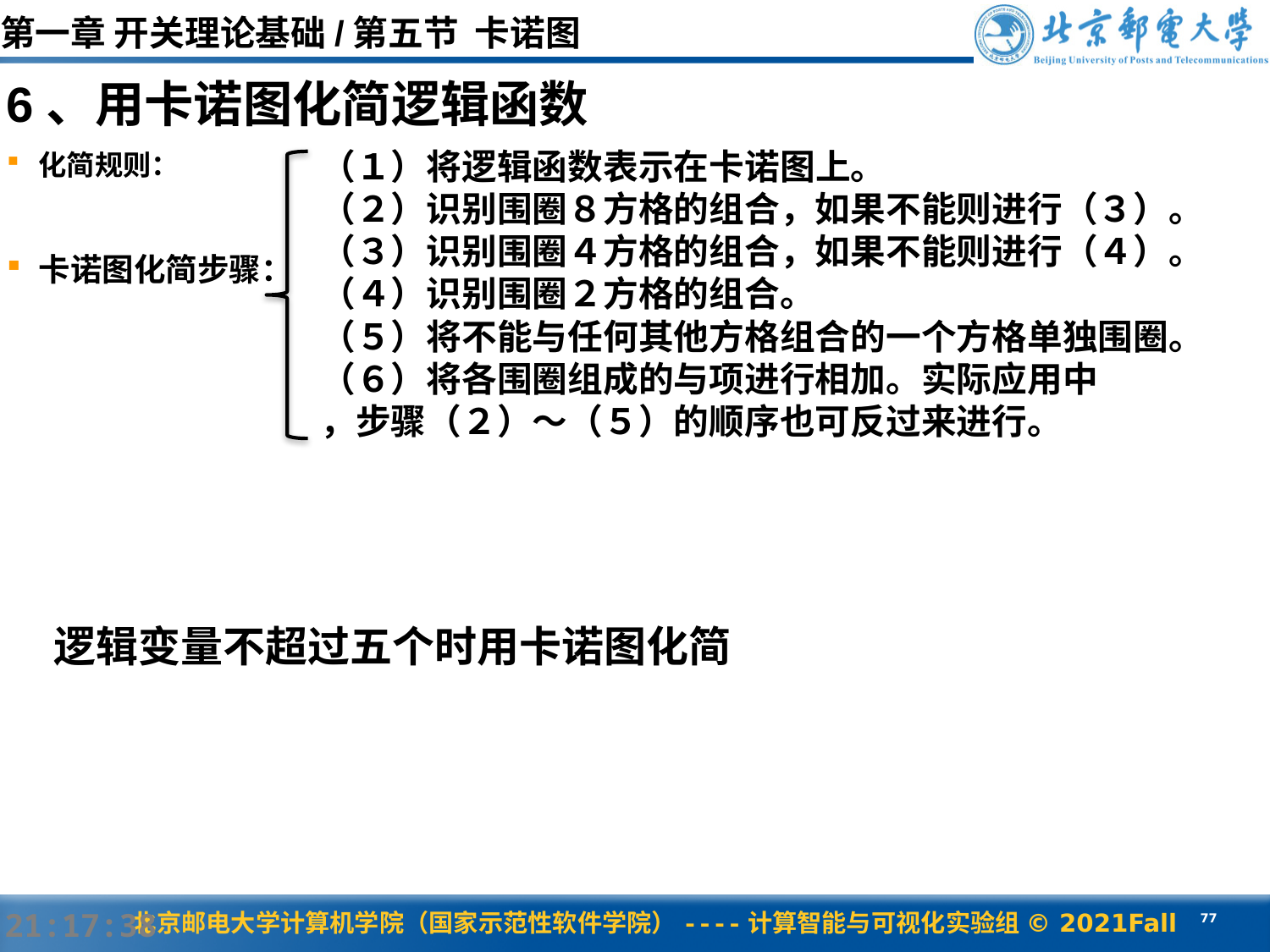

第一章 开关理论基础/第五节  卡诺图
6、用卡诺图化简逻辑函数
化简规则：

卡诺图化简步骤：
（１）将逻辑函数表示在卡诺图上。
（２）识别围圈８方格的组合，如果不能则进行（３）。
（３）识别围圈４方格的组合，如果不能则进行（４）。
（４）识别围圈２方格的组合。
（５）将不能与任何其他方格组合的一个方格单独围圈。
（６）将各围圈组成的与项进行相加。实际应用中
，步骤（２）～（５）的顺序也可反过来进行。

逻辑变量不超过五个时用卡诺图化简